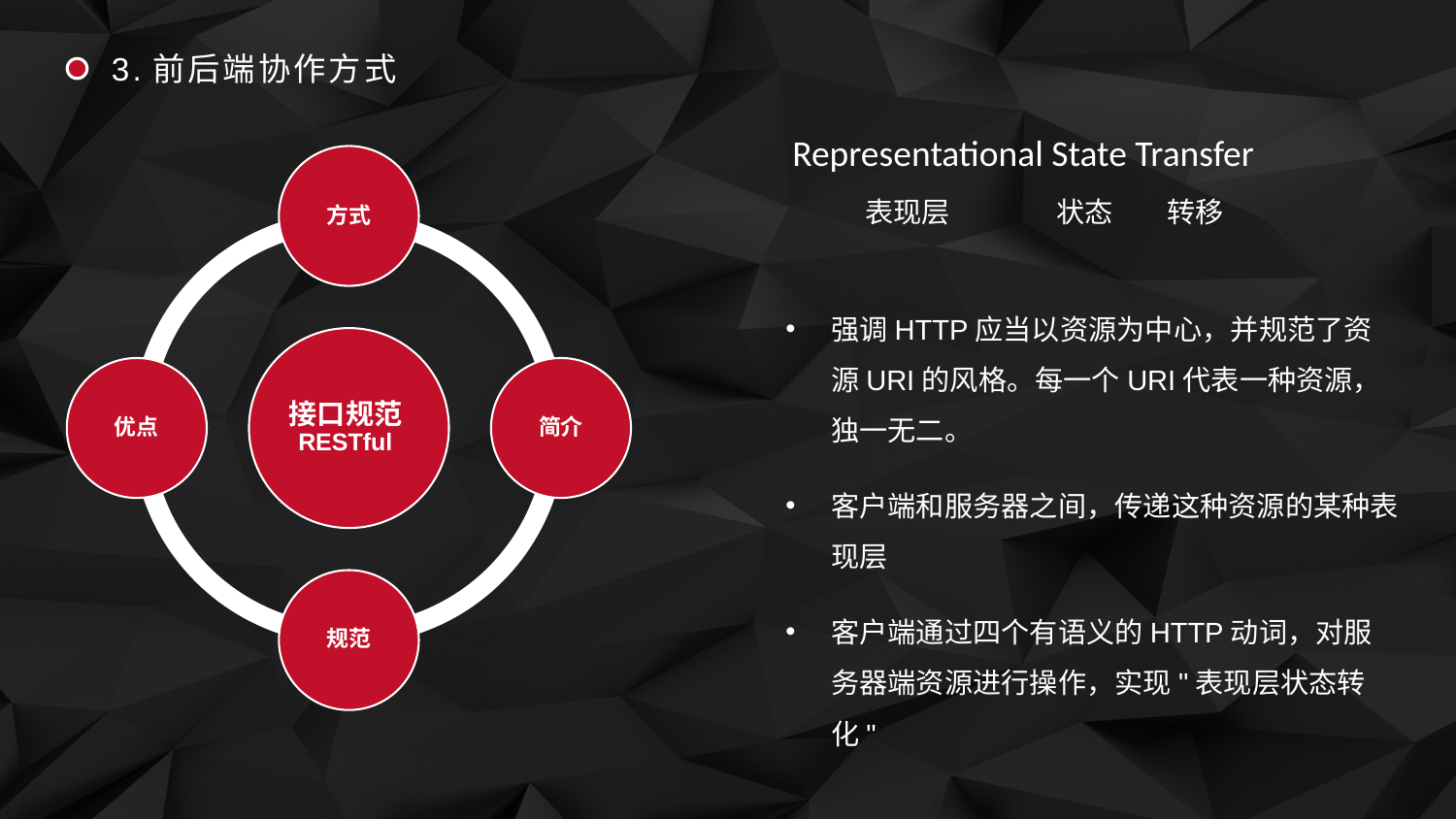

3.前后端协作方式

Representational State Transfer
表现层
状态
转移
接口规范RESTful
方式
简介
规范
优点
强调HTTP应当以资源为中心，并规范了资源URI的风格。每一个URI代表一种资源，独一无二。
客户端和服务器之间，传递这种资源的某种表现层
客户端通过四个有语义的HTTP动词，对服务器端资源进行操作，实现"表现层状态转化"